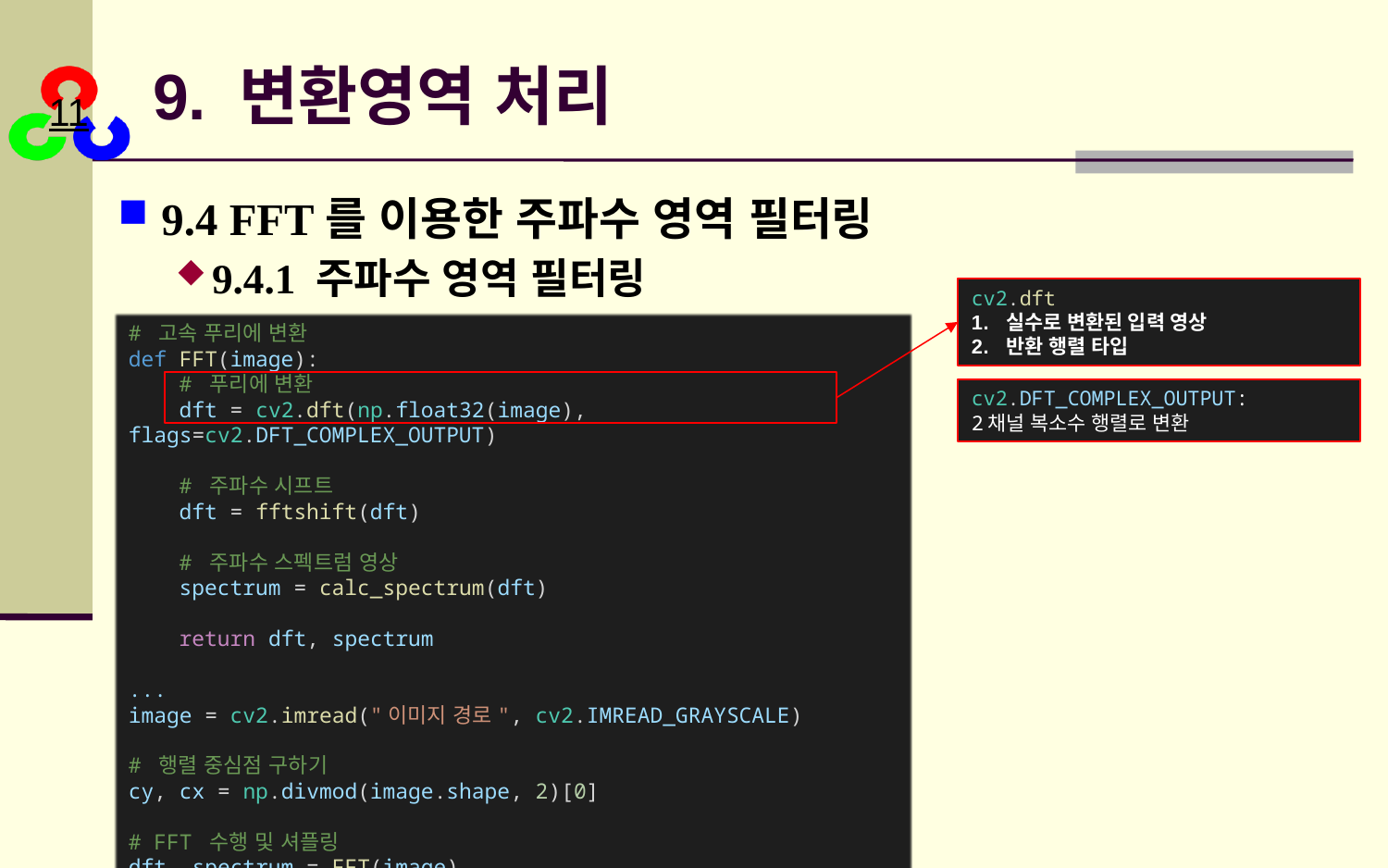

# 9. 변환영역 처리
9.4 FFT를 이용한 주파수 영역 필터링
9.4.1 주파수 영역 필터링
cv2.dft
실수로 변환된 입력 영상
반환 행렬 타입
# 고속 푸리에 변환
def FFT(image):
    # 푸리에 변환
    dft = cv2.dft(np.float32(image), flags=cv2.DFT_COMPLEX_OUTPUT)

    # 주파수 시프트
    dft = fftshift(dft)

    # 주파수 스펙트럼 영상
    spectrum = calc_spectrum(dft)

    return dft, spectrum

...
image = cv2.imread("이미지 경로", cv2.IMREAD_GRAYSCALE)

# 행렬 중심점 구하기
cy, cx = np.divmod(image.shape, 2)[0]

# FFT 수행 및 셔플링
dft, spectrum = FFT(image)

cv2.DFT_COMPLEX_OUTPUT:
2채널 복소수 행렬로 변환